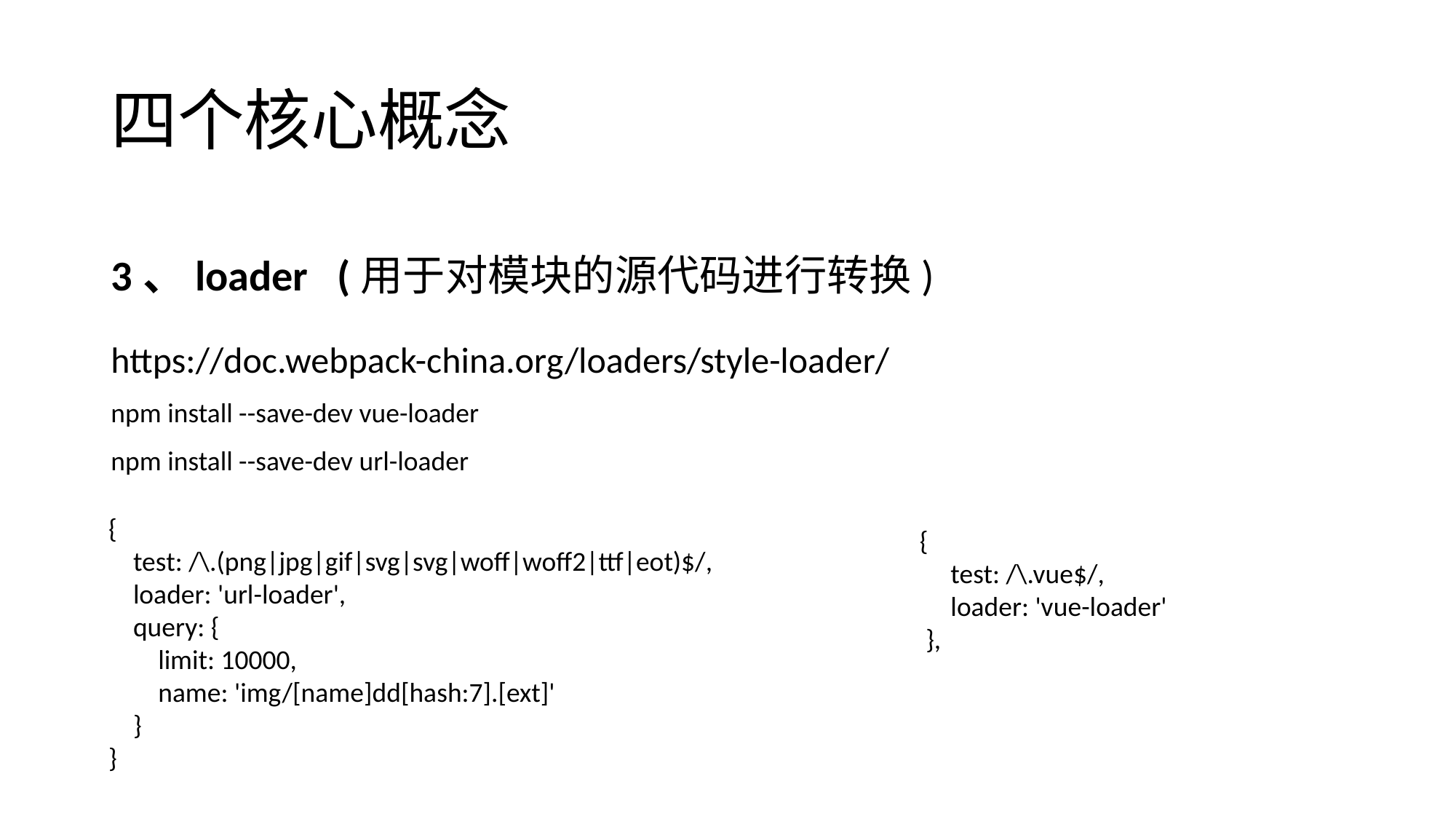

# 四个核心概念
3、loader   (用于对模块的源代码进行转换)
https://doc.webpack-china.org/loaders/style-loader/
npm install --save-dev vue-loader
npm install --save-dev url-loader

            {
                test: /\.(png|jpg|gif|svg|svg|woff|woff2|ttf|eot)$/,
                loader: 'url-loader',
                query: {
                    limit: 10000,
                    name: 'img/[name]dd[hash:7].[ext]'
                }
            }

           {
                test: /\.vue$/,
                loader: 'vue-loader'
            },